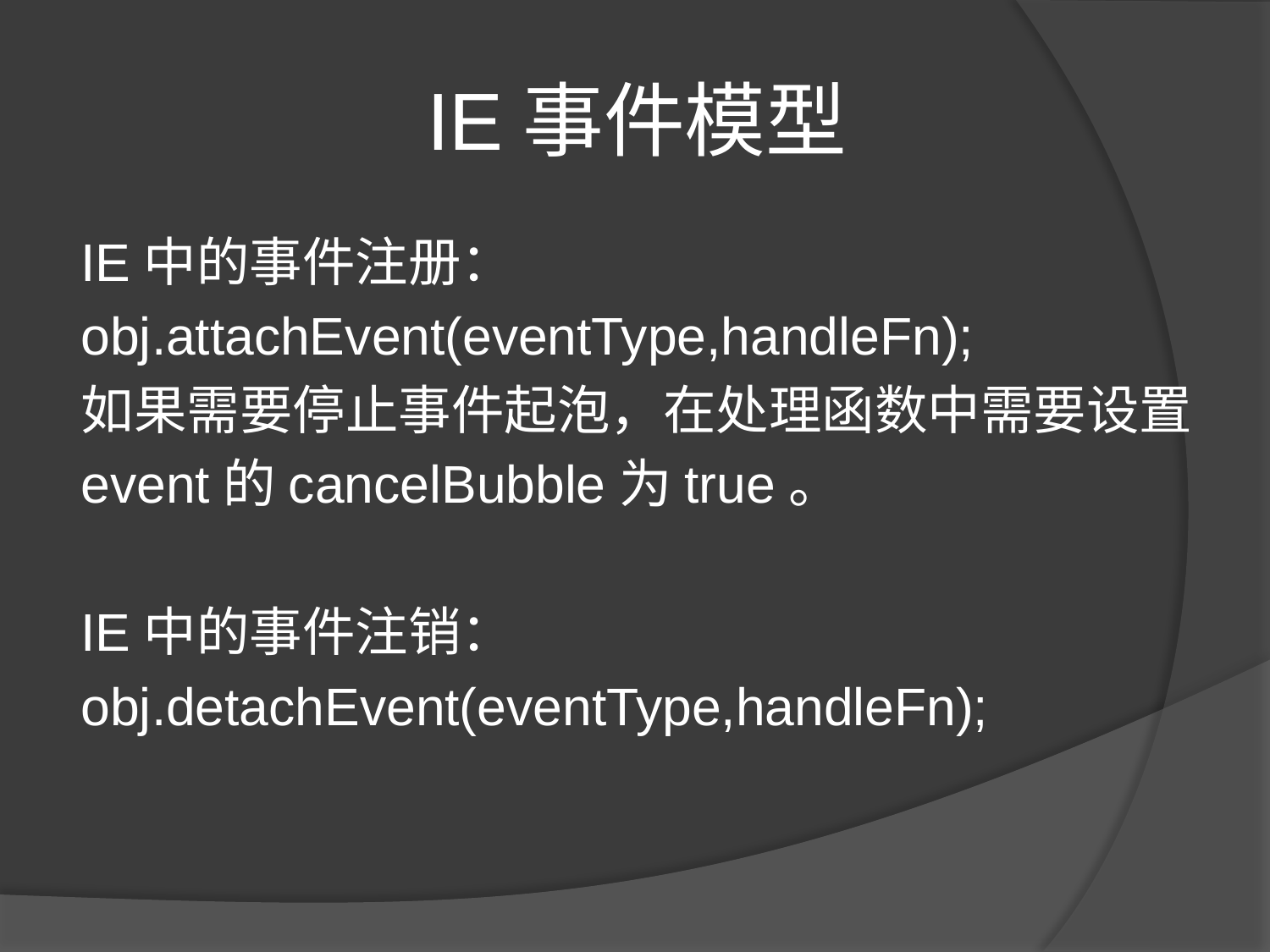

# IE事件模型
IE中的事件注册：
obj.attachEvent(eventType,handleFn);
如果需要停止事件起泡，在处理函数中需要设置
event的cancelBubble为true。

IE中的事件注销：
obj.detachEvent(eventType,handleFn);